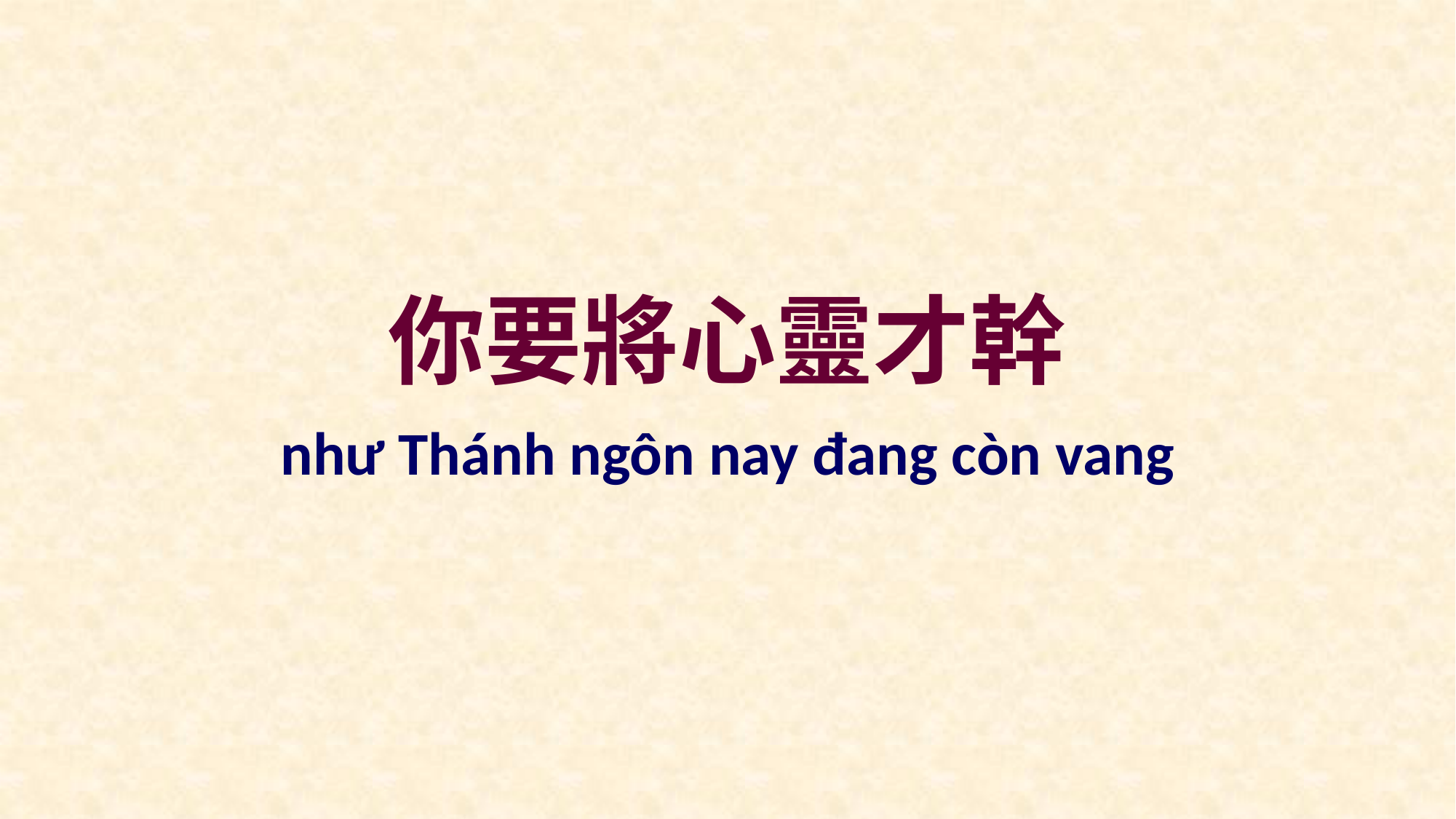

你要將心靈才幹
như Thánh ngôn nay đang còn vang